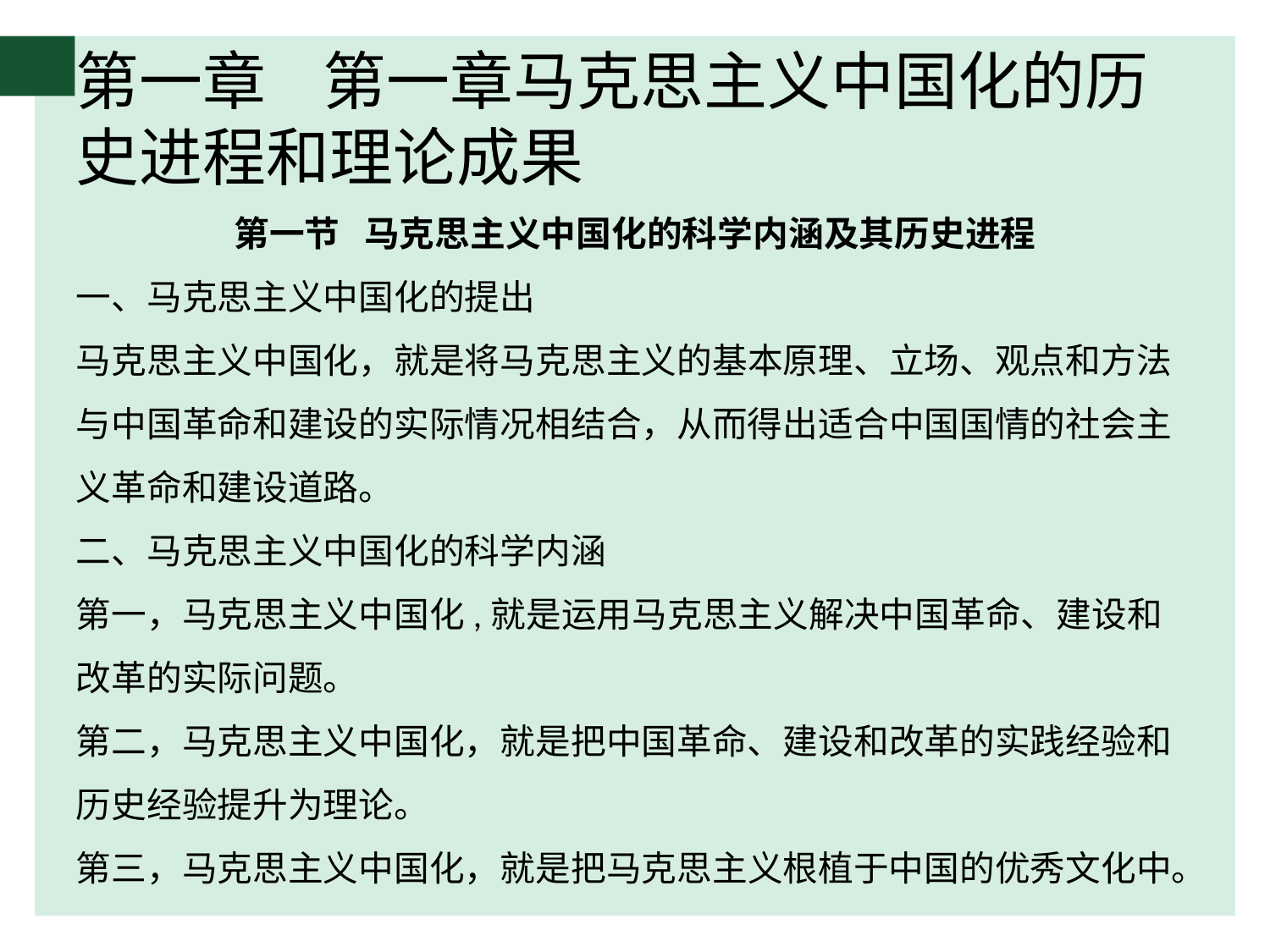

# 第一章    第一章马克思主义中国化的历史进程和理论成果
第一节   马克思主义中国化的科学内涵及其历史进程
一、马克思主义中国化的提出
马克思主义中国化，就是将马克思主义的基本原理、立场、观点和方法与中国革命和建设的实际情况相结合，从而得出适合中国国情的社会主义革命和建设道路。
二、马克思主义中国化的科学内涵
第一，马克思主义中国化,就是运用马克思主义解决中国革命、建设和改革的实际问题。
第二，马克思主义中国化，就是把中国革命、建设和改革的实践经验和历史经验提升为理论。
第三，马克思主义中国化，就是把马克思主义根植于中国的优秀文化中。